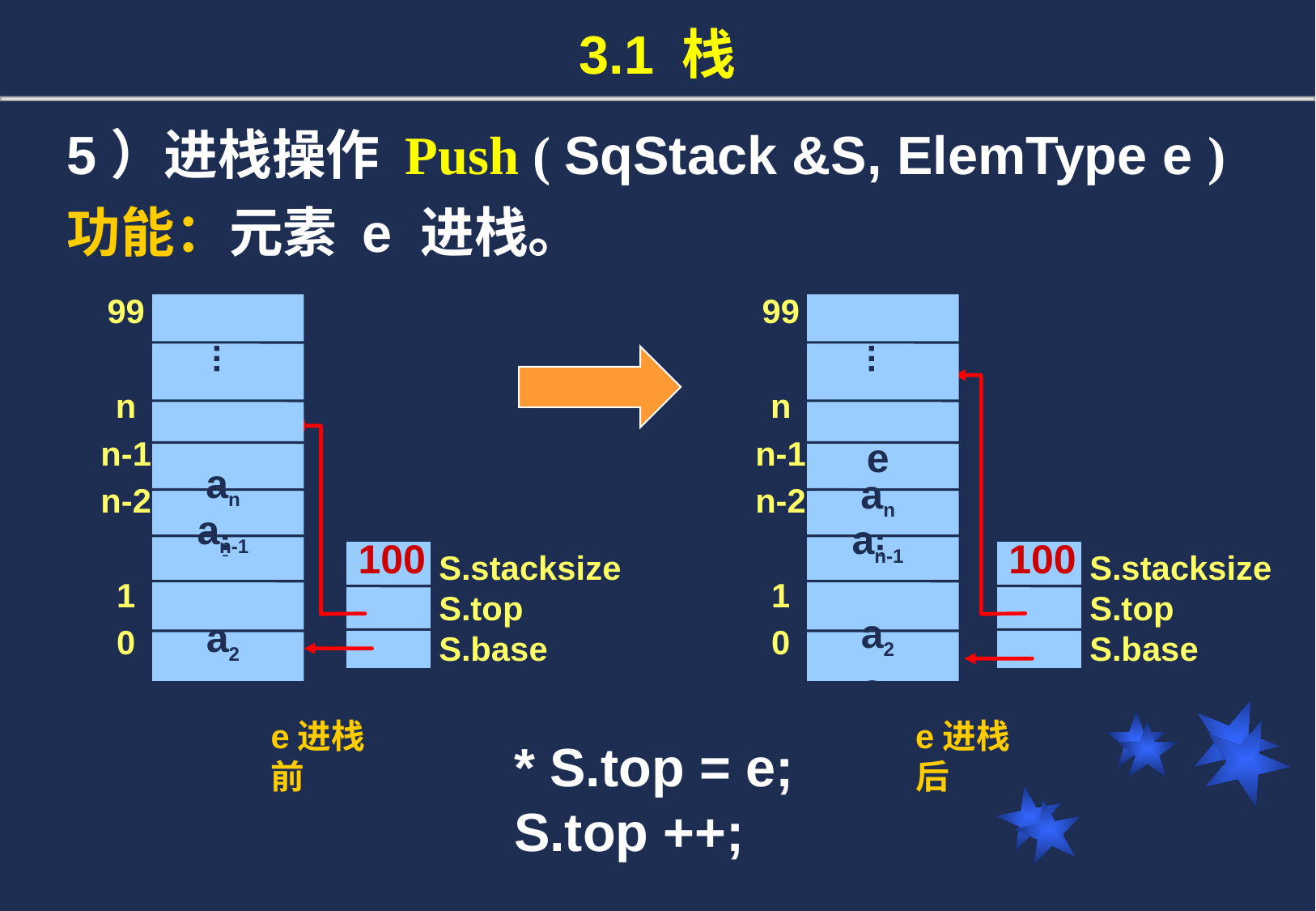

# 3.1 栈
5）进栈操作 Push ( SqStack &S, ElemType e )
功能：元素 e 进栈。

an
an-1

a2
a1

99

n
n-1
n-2

1
0

100

S.stacksize
S.top
S.base

e进栈前

e
an
an-1

a2
a1

99

n
n-1
n-2

1
0

100

S.stacksize
S.top
S.base

e进栈后

* S.top = e;
S.top ++;